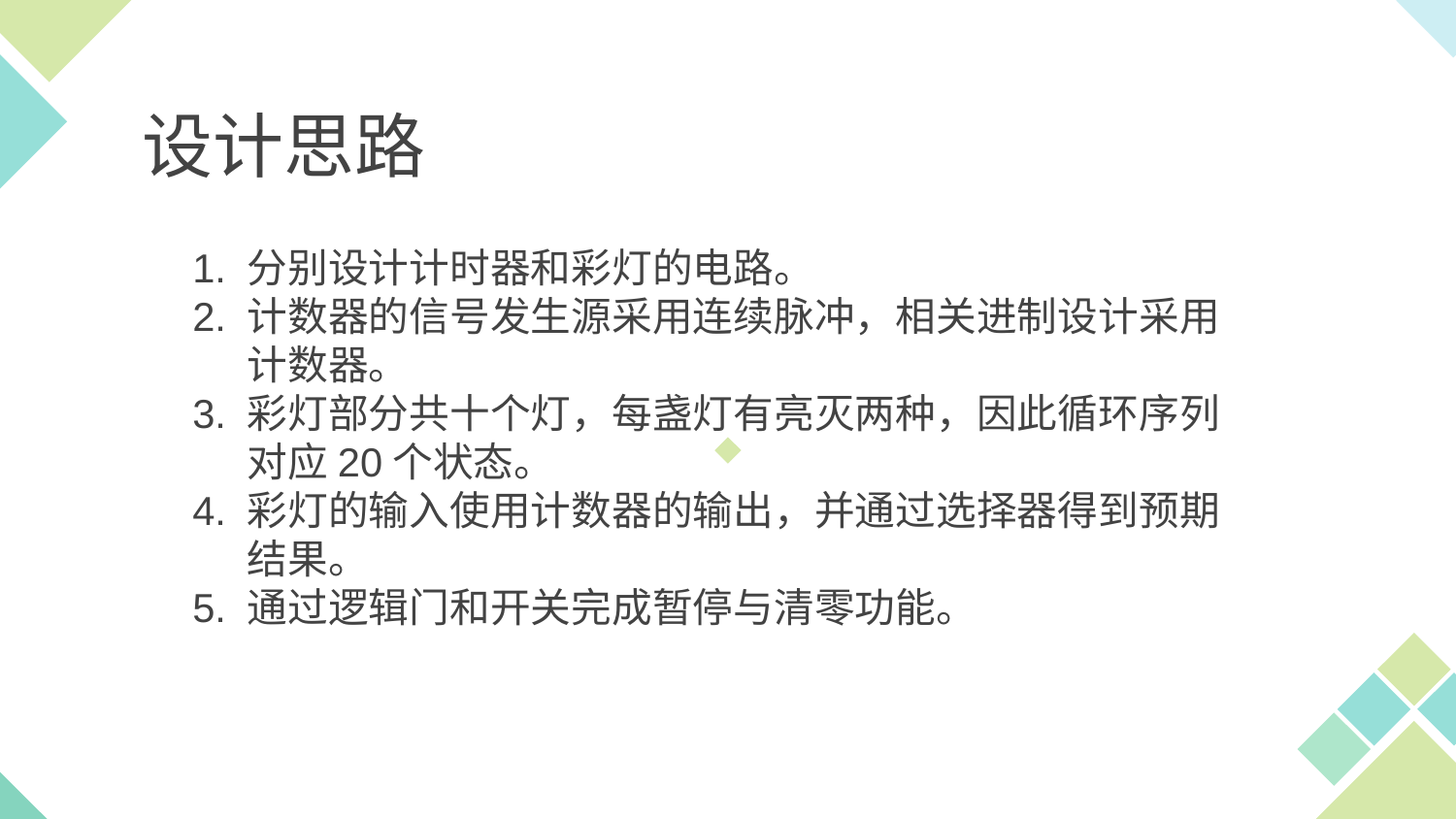

# 设计思路
分别设计计时器和彩灯的电路。
计数器的信号发生源采用连续脉冲，相关进制设计采用计数器。
彩灯部分共十个灯，每盏灯有亮灭两种，因此循环序列对应20个状态。
彩灯的输入使用计数器的输出，并通过选择器得到预期结果。
通过逻辑门和开关完成暂停与清零功能。